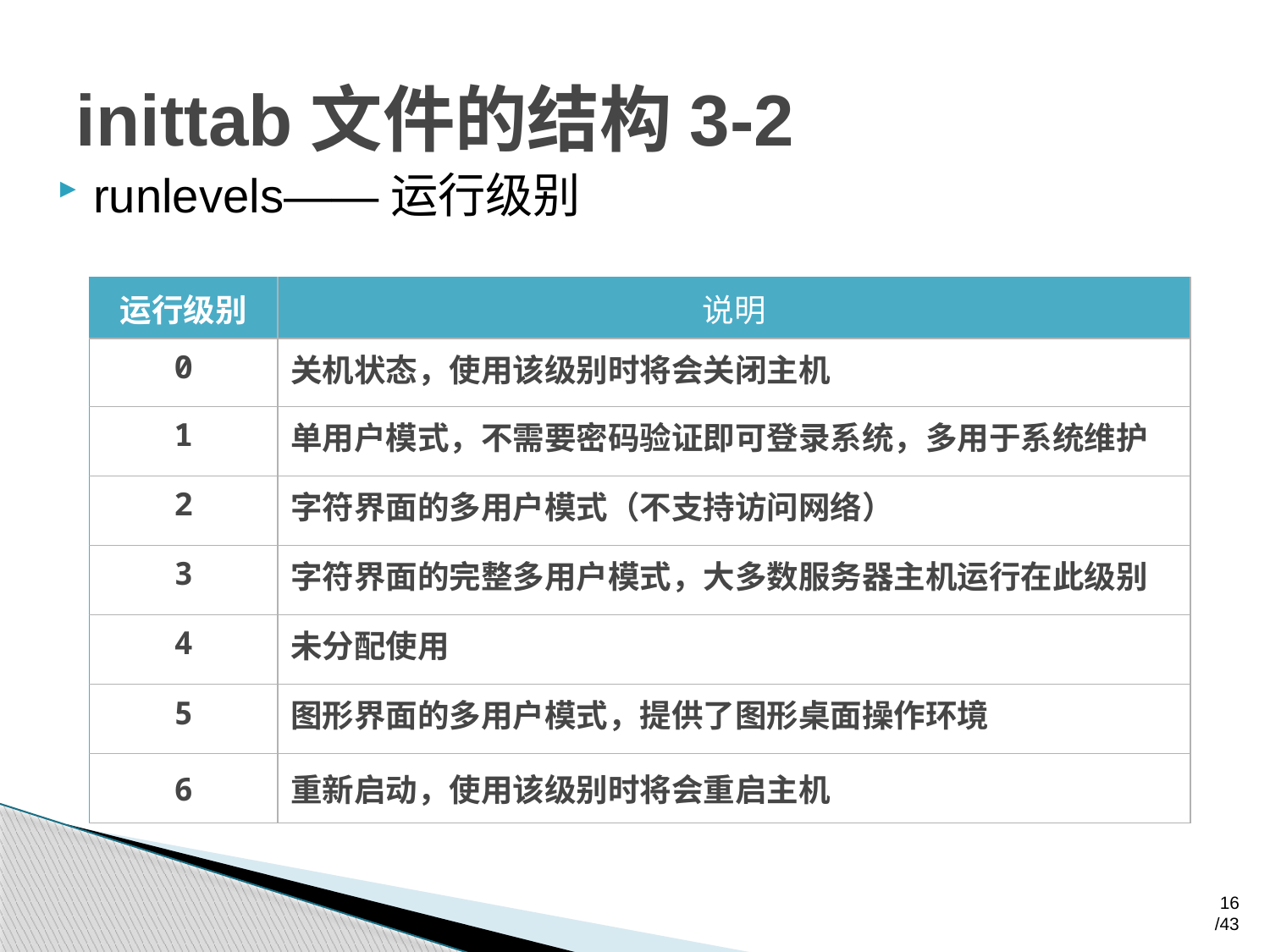

# inittab文件的结构3-2
runlevels——运行级别
| 运行级别 | 说明 |
| --- | --- |
| 0 | 关机状态，使用该级别时将会关闭主机 |
| 1 | 单用户模式，不需要密码验证即可登录系统，多用于系统维护 |
| 2 | 字符界面的多用户模式（不支持访问网络） |
| 3 | 字符界面的完整多用户模式，大多数服务器主机运行在此级别 |
| 4 | 未分配使用 |
| 5 | 图形界面的多用户模式，提供了图形桌面操作环境 |
| 6 | 重新启动，使用该级别时将会重启主机 |
16/43